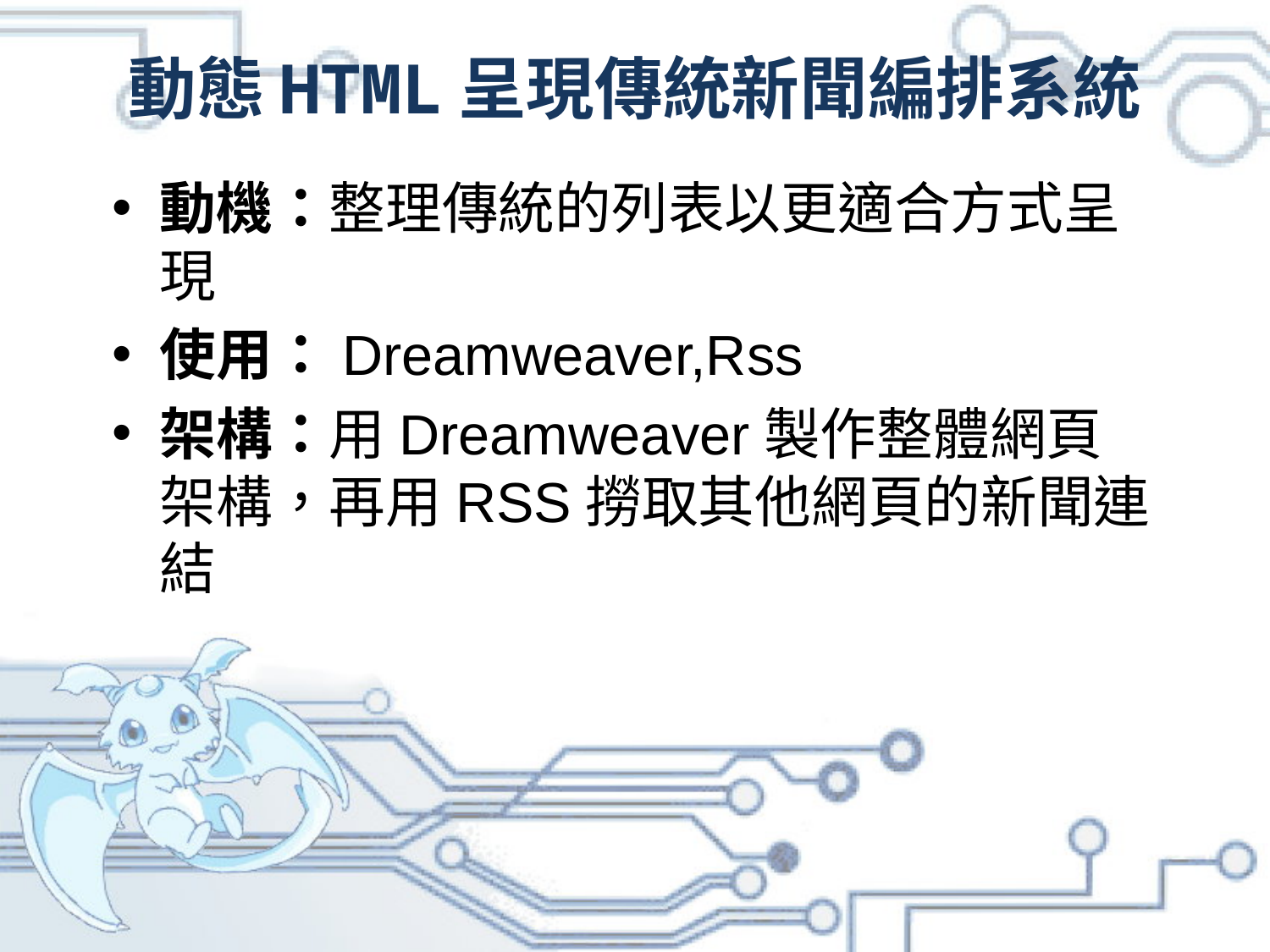

# 動態HTML呈現傳統新聞編排系統
動機：整理傳統的列表以更適合方式呈現
使用：Dreamweaver,Rss
架構：用Dreamweaver製作整體網頁架構，再用RSS撈取其他網頁的新聞連結